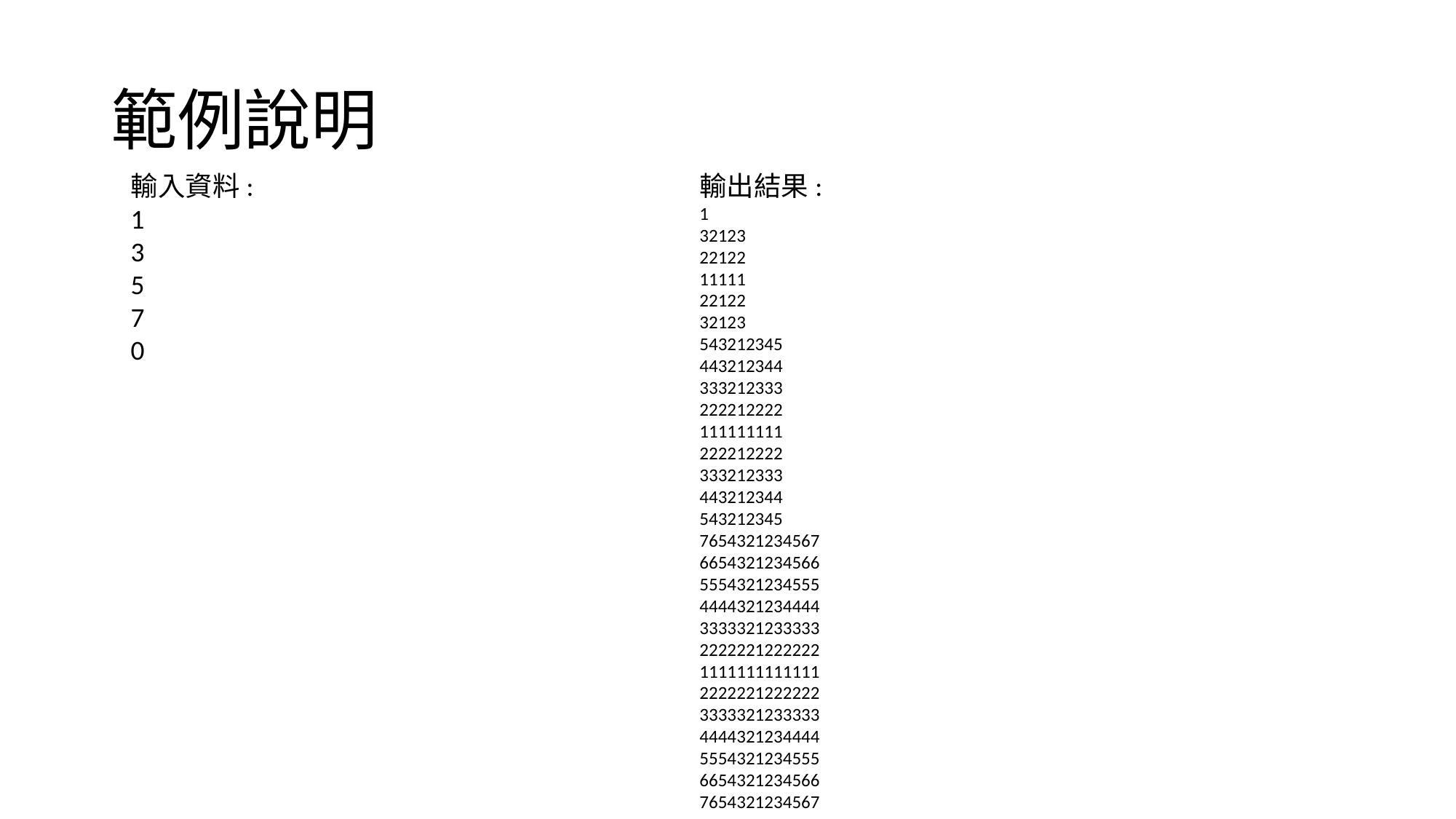

# 範例說明
輸入資料:
1
3
5
7
0

輸出結果:
1
32123
22122
11111
22122
32123
543212345
443212344
333212333
222212222
111111111
222212222
333212333
443212344
543212345
7654321234567
6654321234566
5554321234555
4444321234444
3333321233333
2222221222222
1111111111111
2222221222222
3333321233333
4444321234444
5554321234555
6654321234566
7654321234567